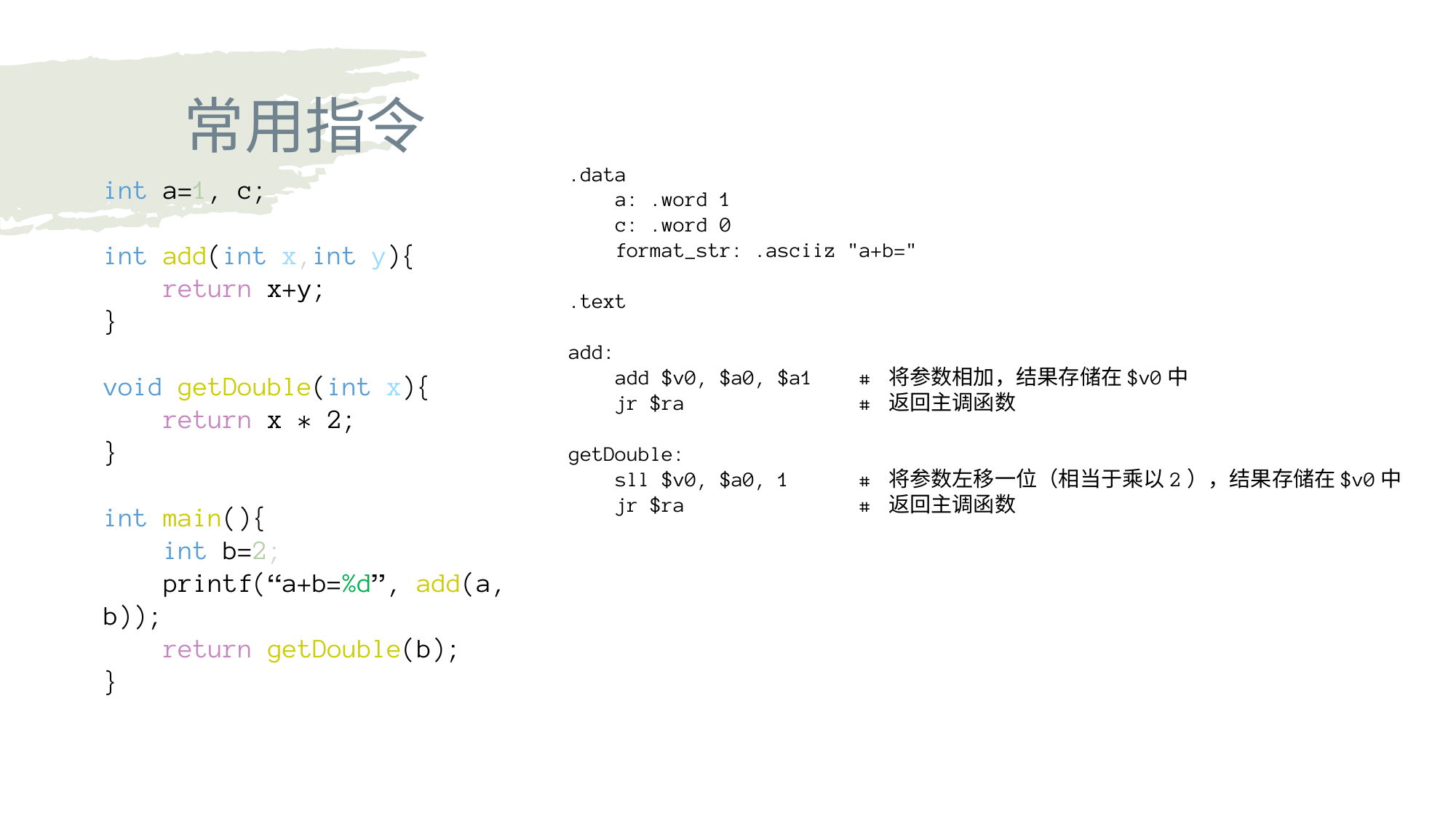

常用指令
.data
    a: .word 1
    c: .word 0
    format_str: .asciiz "a+b="

.text

add:
    add $v0, $a0, $a1    # 将参数相加，结果存储在$v0中
    jr $ra               # 返回主调函数

getDouble:
    sll $v0, $a0, 1      # 将参数左移一位（相当于乘以2），结果存储在$v0中
    jr $ra               # 返回主调函数
int a=1, c;

int add(int x,int y){
    return x+y;
}

void getDouble(int x){
    return x * 2;
}

int main(){
    int b=2;
    printf(“a+b=%d”, add(a, b));
    return getDouble(b);
}